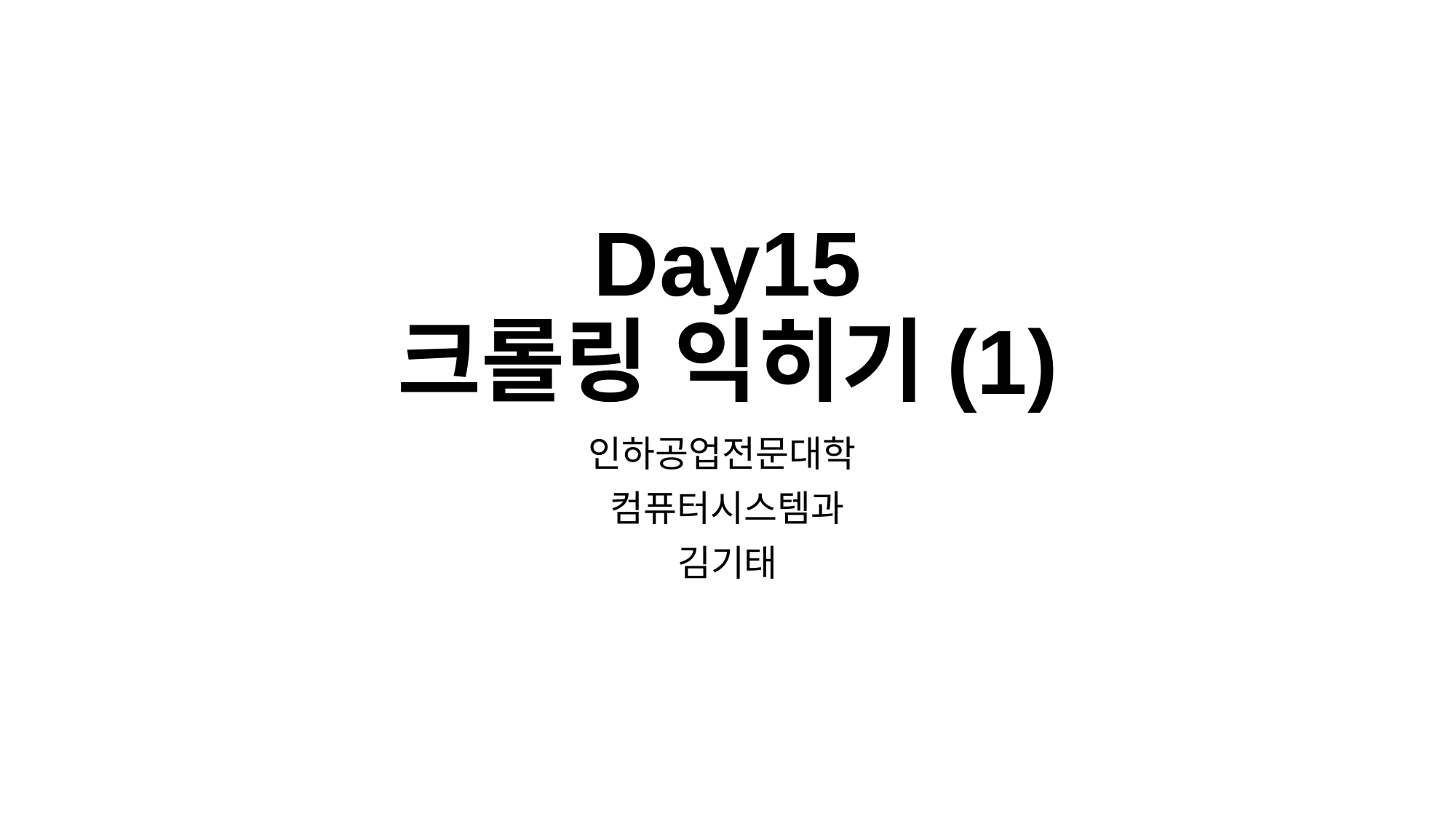

# Day15 크롤링 익히기(1)
인하공업전문대학
컴퓨터시스템과
김기태